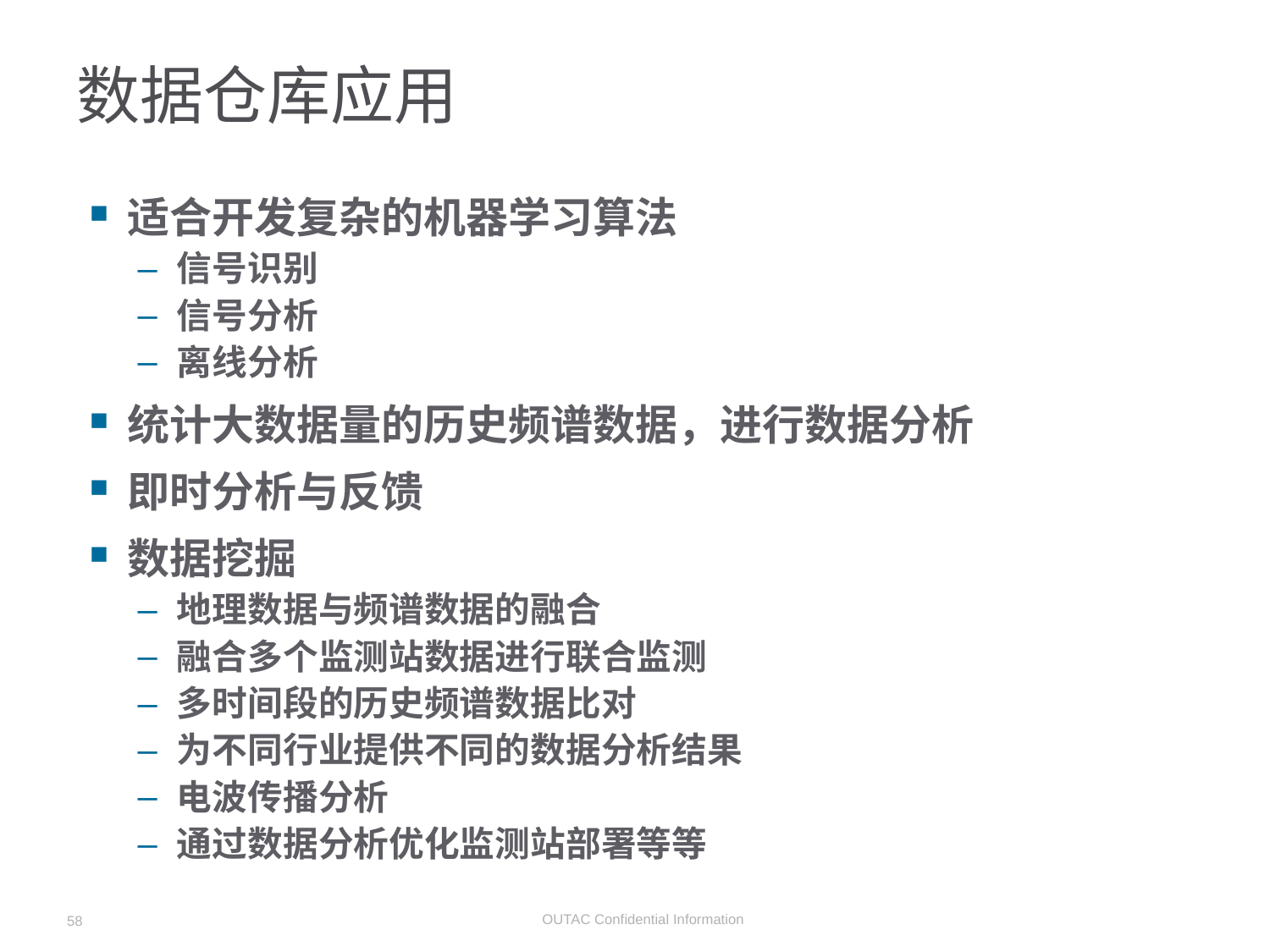

数据仓库应用
适合开发复杂的机器学习算法
信号识别
信号分析
离线分析
统计大数据量的历史频谱数据，进行数据分析
即时分析与反馈
数据挖掘
地理数据与频谱数据的融合
融合多个监测站数据进行联合监测
多时间段的历史频谱数据比对
为不同行业提供不同的数据分析结果
电波传播分析
通过数据分析优化监测站部署等等
58